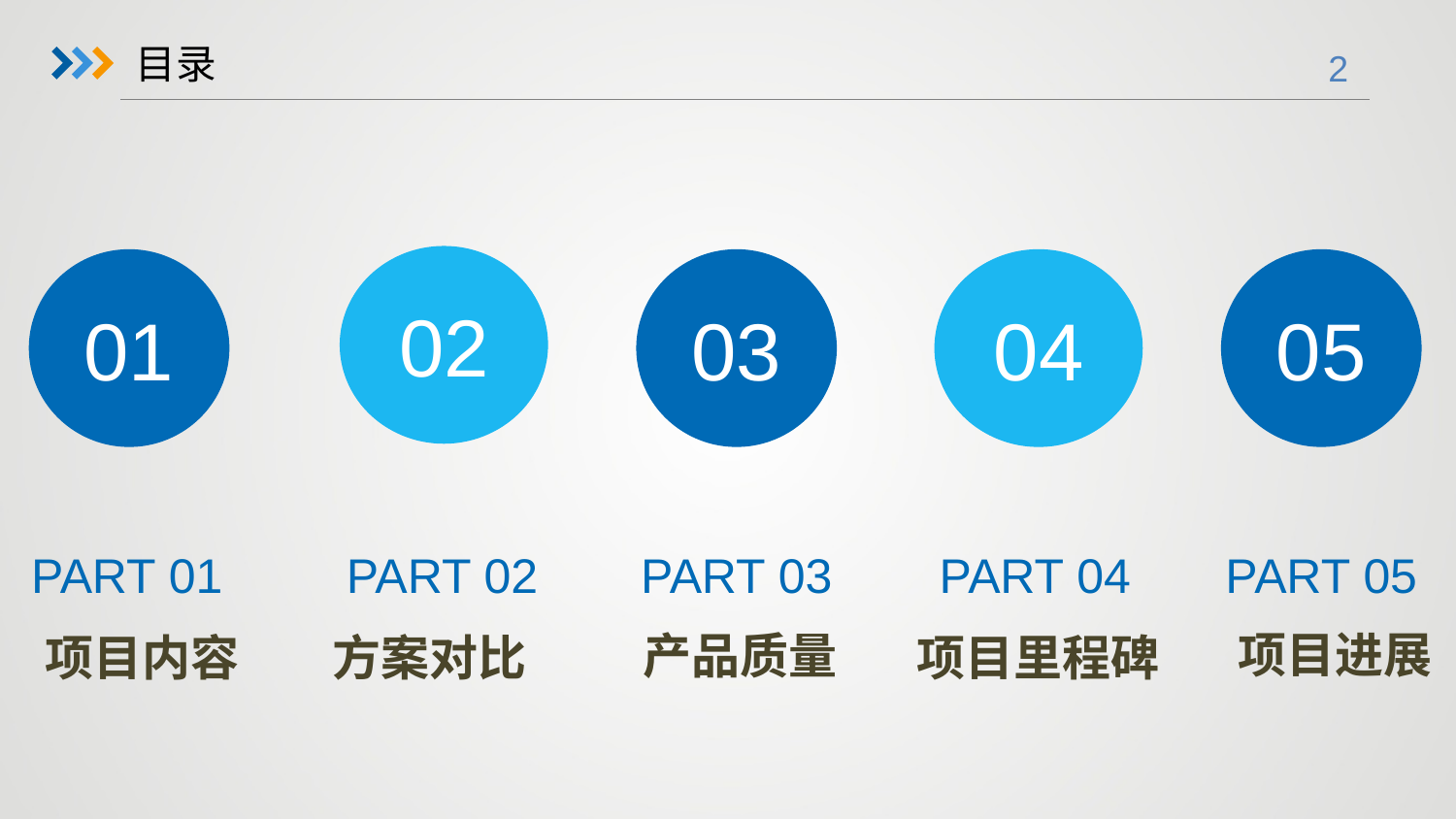

目录
02
01
03
04
05
PART 05
PART 02
PART 01
PART 03
PART 04
项目进展
产品质量
项目里程碑
项目内容
方案对比